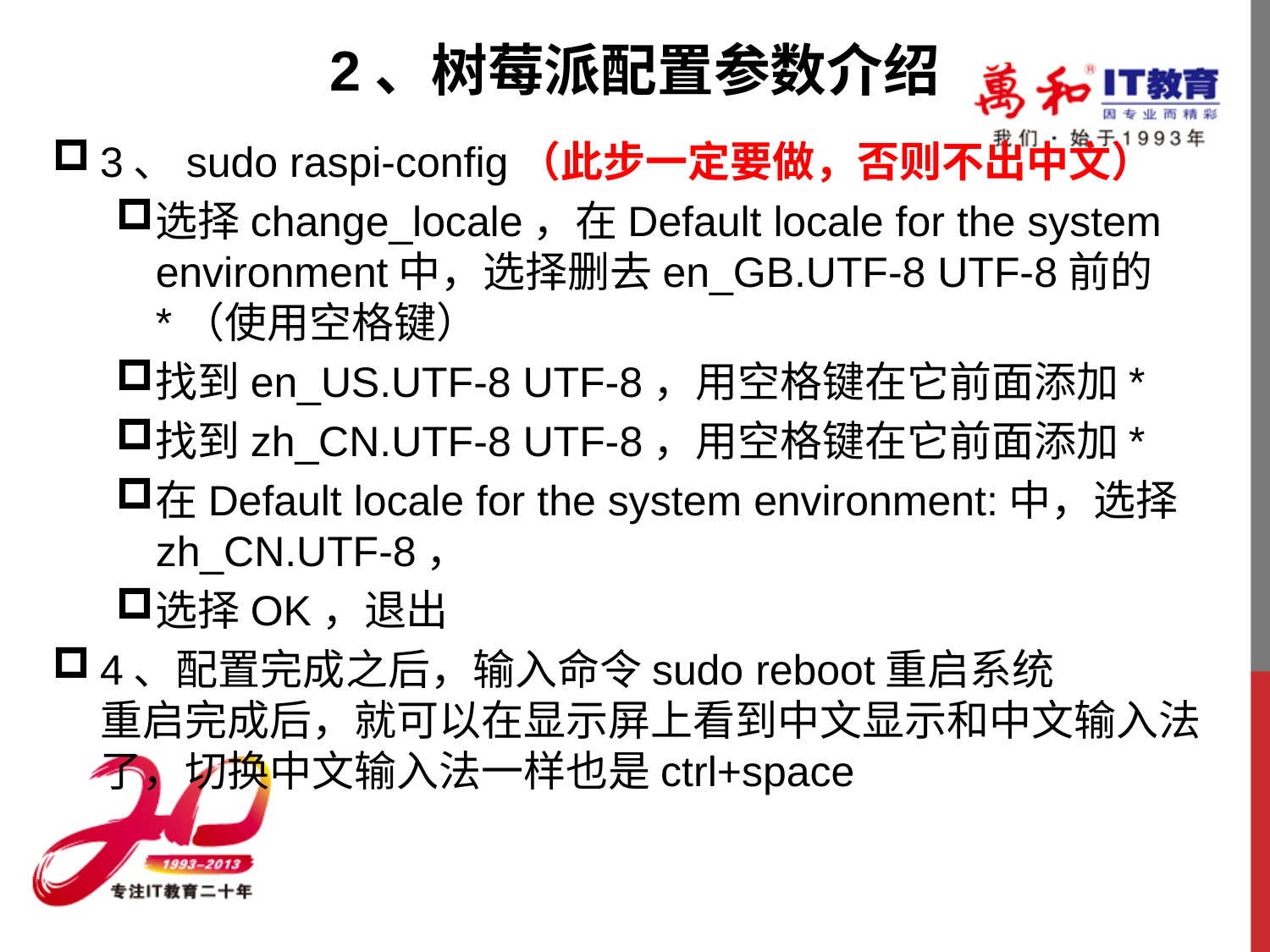

# 2、树莓派配置参数介绍
3、sudo raspi-config（此步一定要做，否则不出中文）
选择change_locale，在Default locale for the system environment中，选择删去en_GB.UTF-8 UTF-8前的*（使用空格键）
找到en_US.UTF-8 UTF-8，用空格键在它前面添加*
找到zh_CN.UTF-8 UTF-8，用空格键在它前面添加*
在Default locale for the system environment:中，选择zh_CN.UTF-8，
选择OK，退出
4、配置完成之后，输入命令sudo reboot重启系统
重启完成后，就可以在显示屏上看到中文显示和中文输入法了，切换中文输入法一样也是ctrl+space